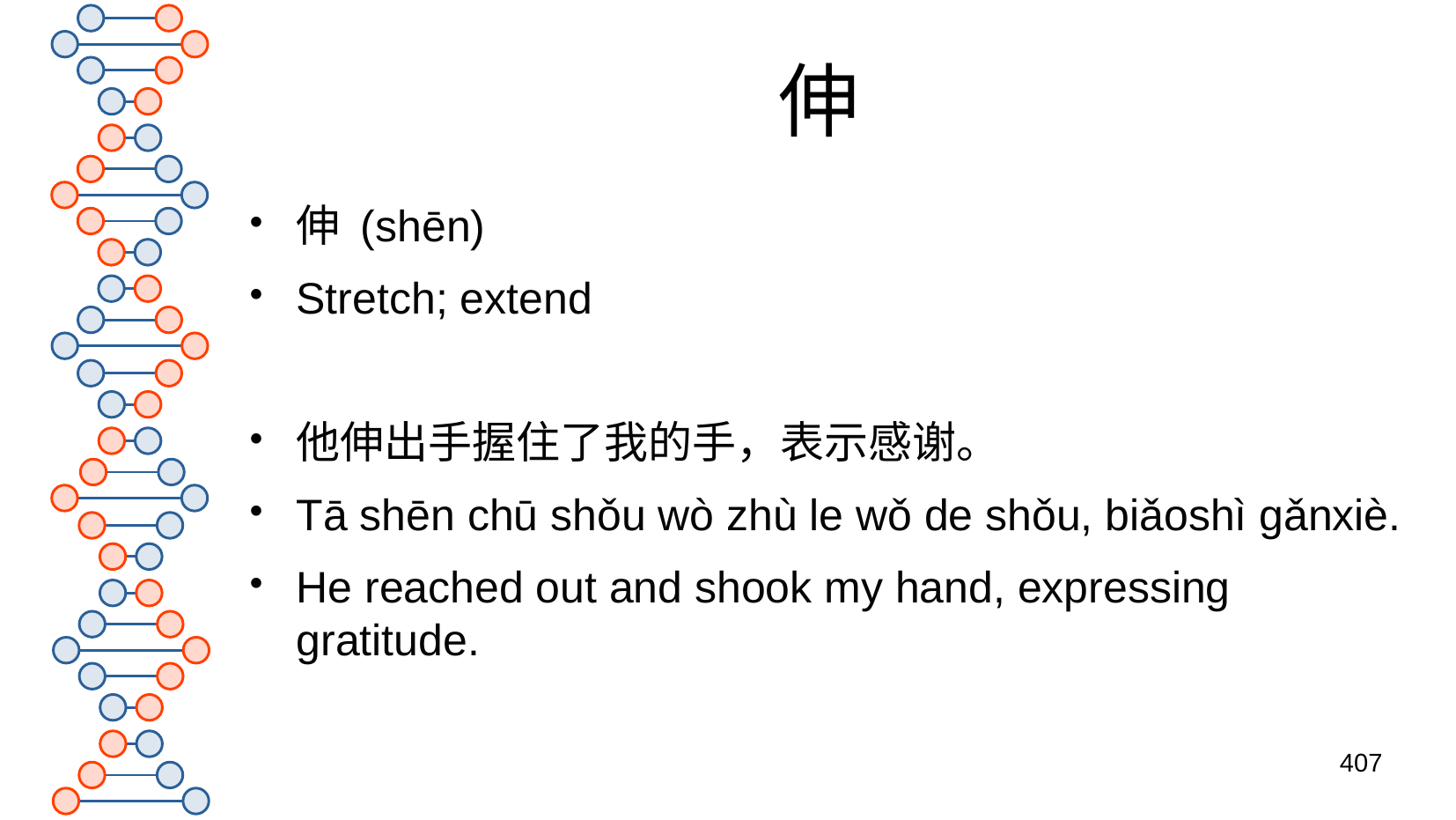

# 伸
伸 (shēn)
Stretch; extend

他伸出手握住了我的手，表示感谢。
Tā shēn chū shǒu wò zhù le wǒ de shǒu, biǎoshì gǎnxiè.
He reached out and shook my hand, expressing gratitude.

407